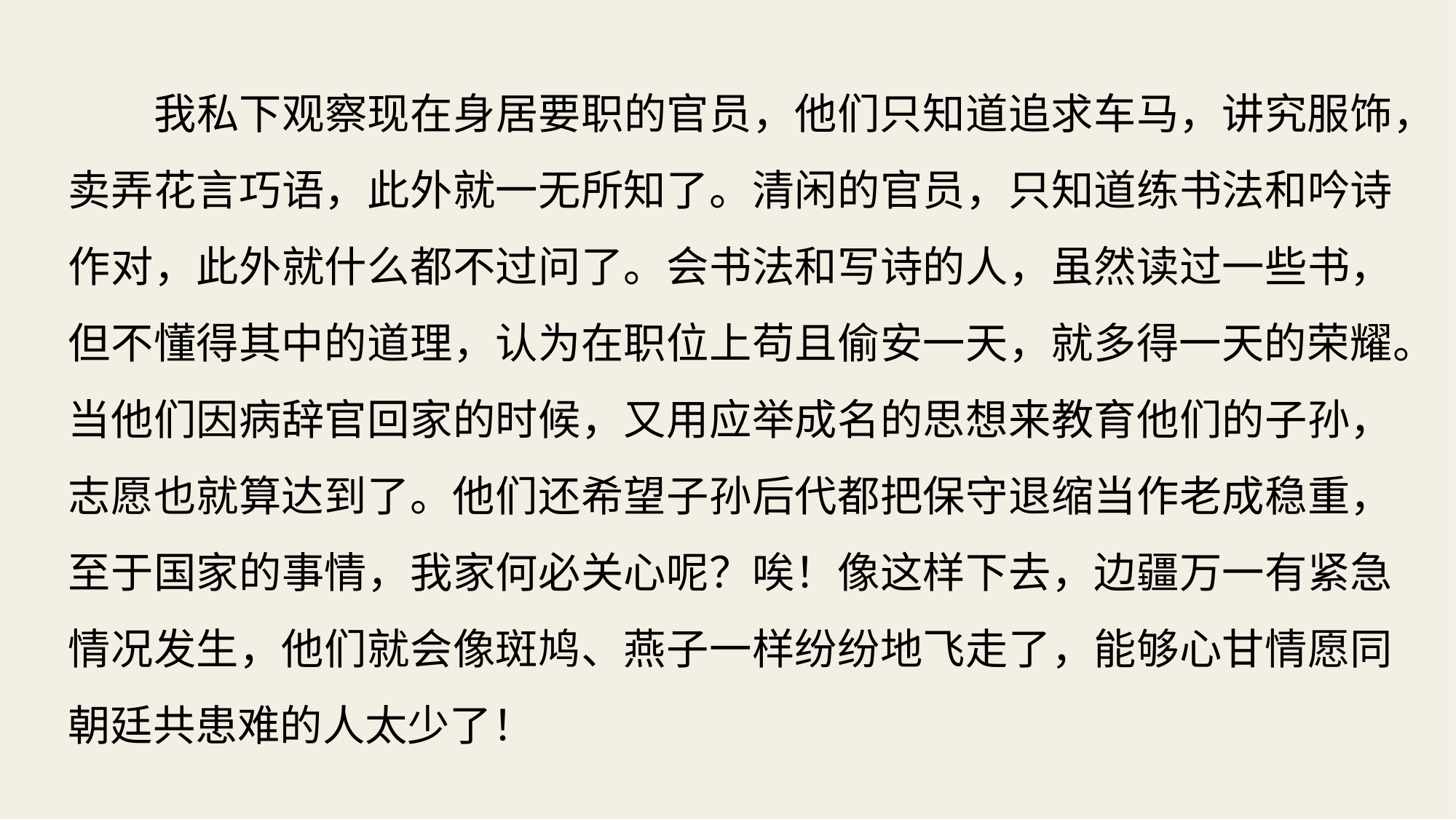

我私下观察现在身居要职的官员，他们只知道追求车马，讲究服饰，卖弄花言巧语，此外就一无所知了。清闲的官员，只知道练书法和吟诗作对，此外就什么都不过问了。会书法和写诗的人，虽然读过一些书，但不懂得其中的道理，认为在职位上苟且偷安一天，就多得一天的荣耀。当他们因病辞官回家的时候，又用应举成名的思想来教育他们的子孙，志愿也就算达到了。他们还希望子孙后代都把保守退缩当作老成稳重，至于国家的事情，我家何必关心呢？唉！像这样下去，边疆万一有紧急情况发生，他们就会像斑鸠、燕子一样纷纷地飞走了，能够心甘情愿同朝廷共患难的人太少了！